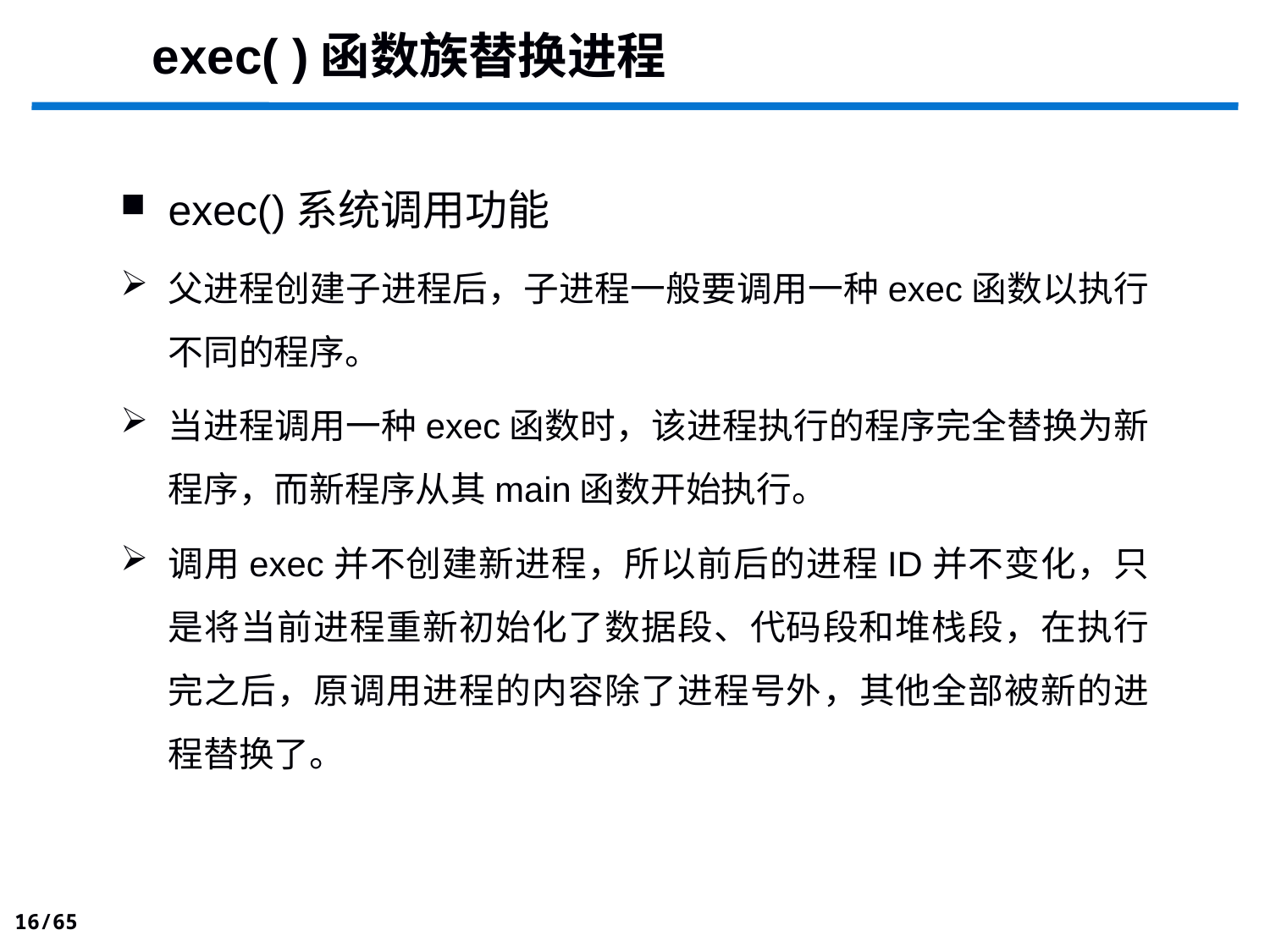

exec( )函数族替换进程
exec()系统调用功能
父进程创建子进程后，子进程一般要调用一种exec函数以执行不同的程序。
当进程调用一种exec函数时，该进程执行的程序完全替换为新程序，而新程序从其main函数开始执行。
调用exec并不创建新进程，所以前后的进程ID并不变化，只是将当前进程重新初始化了数据段、代码段和堆栈段，在执行完之后，原调用进程的内容除了进程号外，其他全部被新的进程替换了。